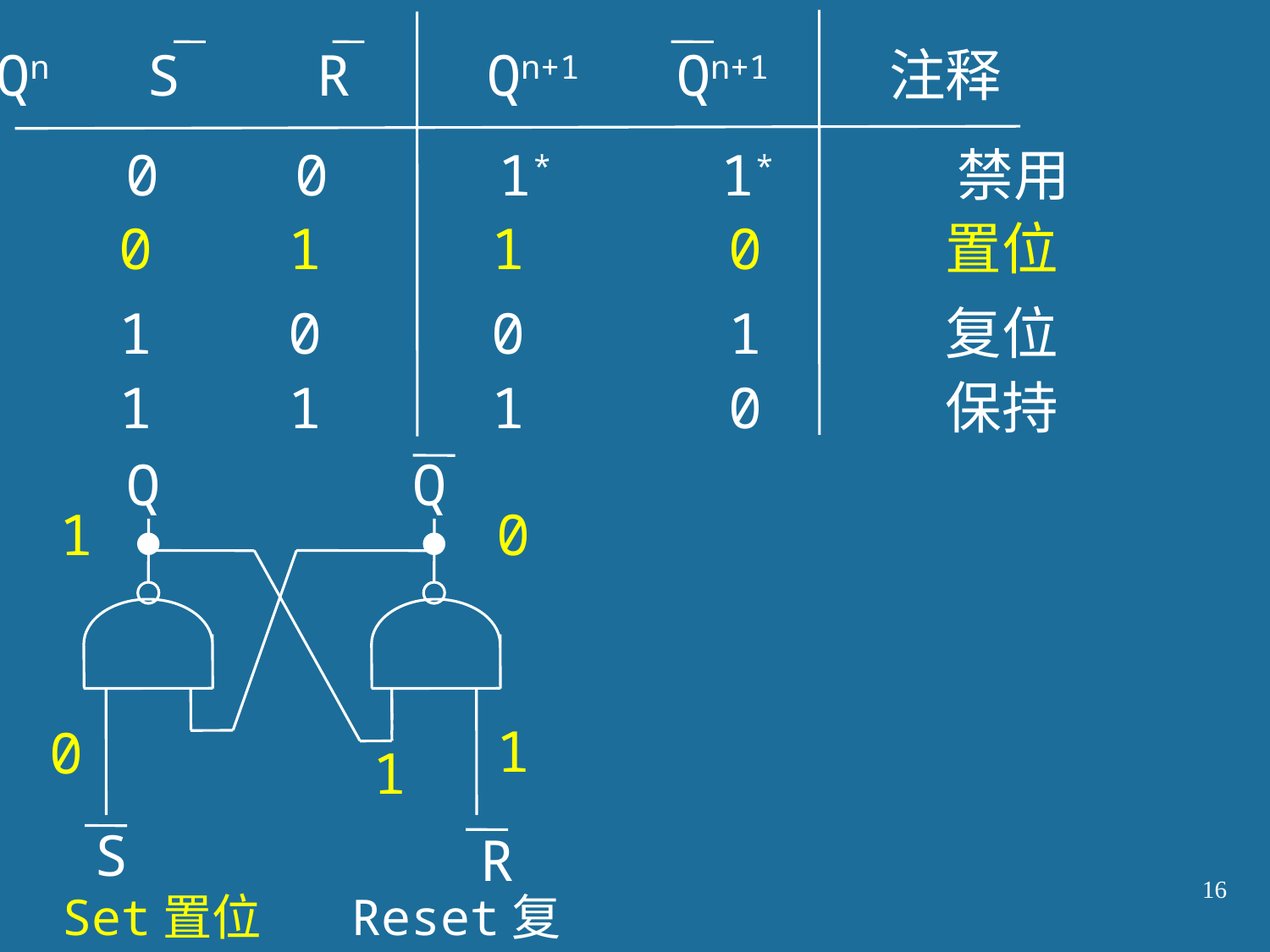

Qn     S       R       Qn+1     Qn+1    注释

1    0    0     1*     1*     禁用
1    0    1     1      0     置位
1    1    0     0      1     复位
1    1    1     1      0     保持
Q
Q

 S
 R

Set置位
Reset复位
1
0
1
0
1
16